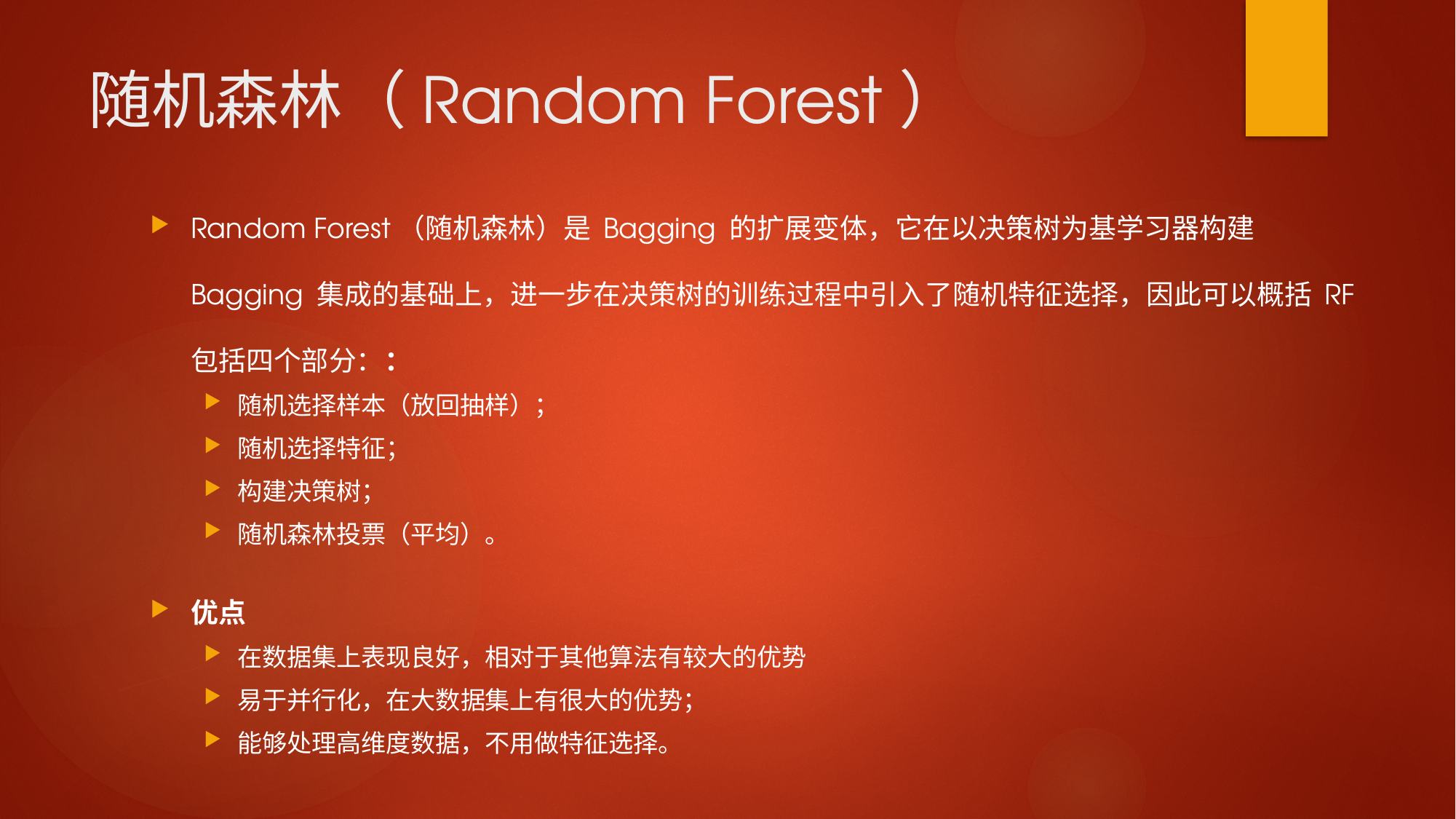

# 随机森林（Random Forest）
Random Forest（随机森林）是 Bagging 的扩展变体，它在以决策树为基学习器构建 Bagging 集成的基础上，进一步在决策树的训练过程中引入了随机特征选择，因此可以概括 RF 包括四个部分：：
随机选择样本（放回抽样）；
随机选择特征；
构建决策树；
随机森林投票（平均）。
优点
在数据集上表现良好，相对于其他算法有较大的优势
易于并行化，在大数据集上有很大的优势；
能够处理高维度数据，不用做特征选择。